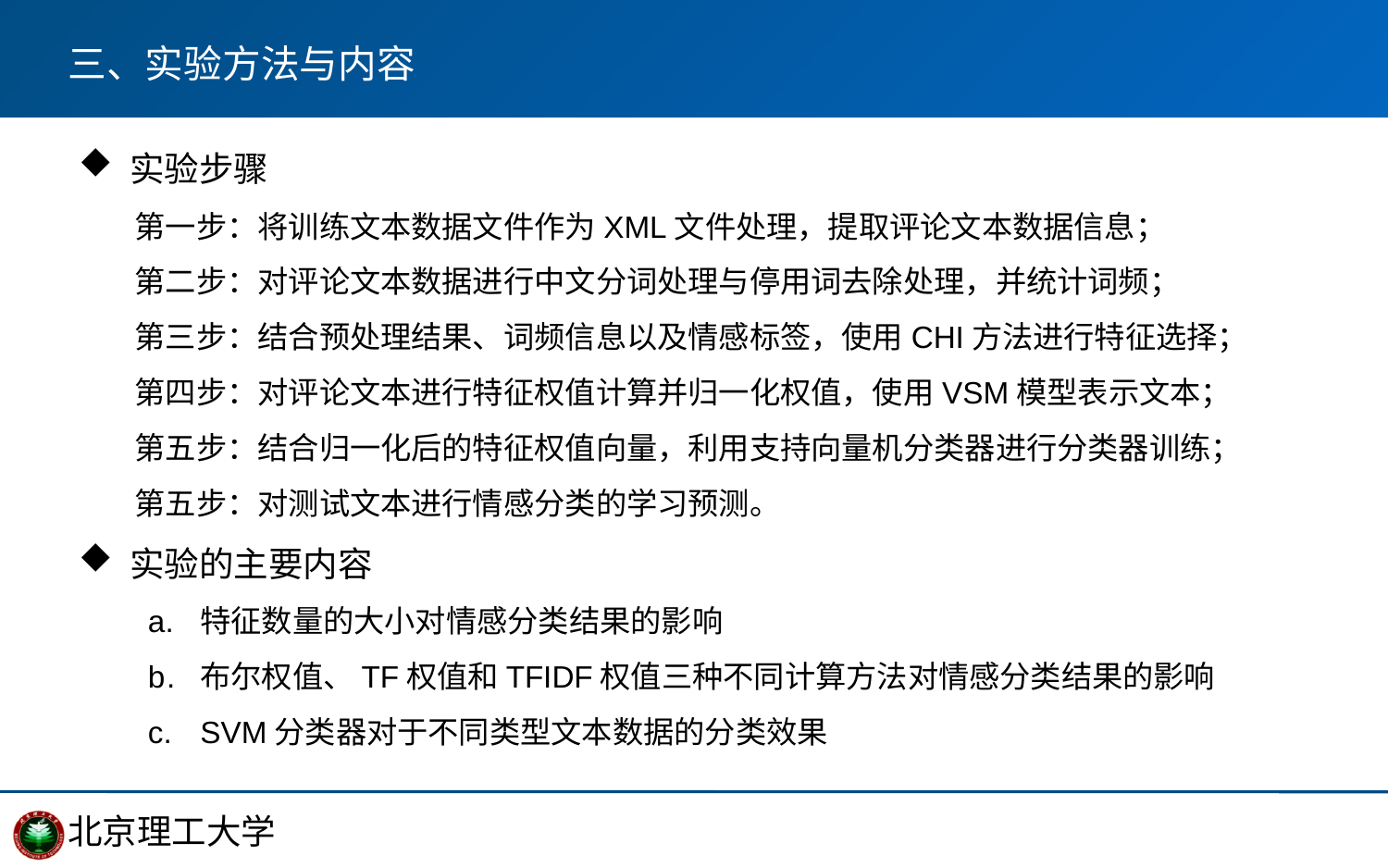

三、实验方法与内容
 实验步骤
       第一步：将训练文本数据文件作为XML文件处理，提取评论文本数据信息；
       第二步：对评论文本数据进行中文分词处理与停用词去除处理，并统计词频；
       第三步：结合预处理结果、词频信息以及情感标签，使用CHI方法进行特征选择；
       第四步：对评论文本进行特征权值计算并归一化权值，使用VSM模型表示文本；
       第五步：结合归一化后的特征权值向量，利用支持向量机分类器进行分类器训练；
       第五步：对测试文本进行情感分类的学习预测。
 实验的主要内容
特征数量的大小对情感分类结果的影响
布尔权值、TF权值和TFIDF权值三种不同计算方法对情感分类结果的影响
SVM分类器对于不同类型文本数据的分类效果